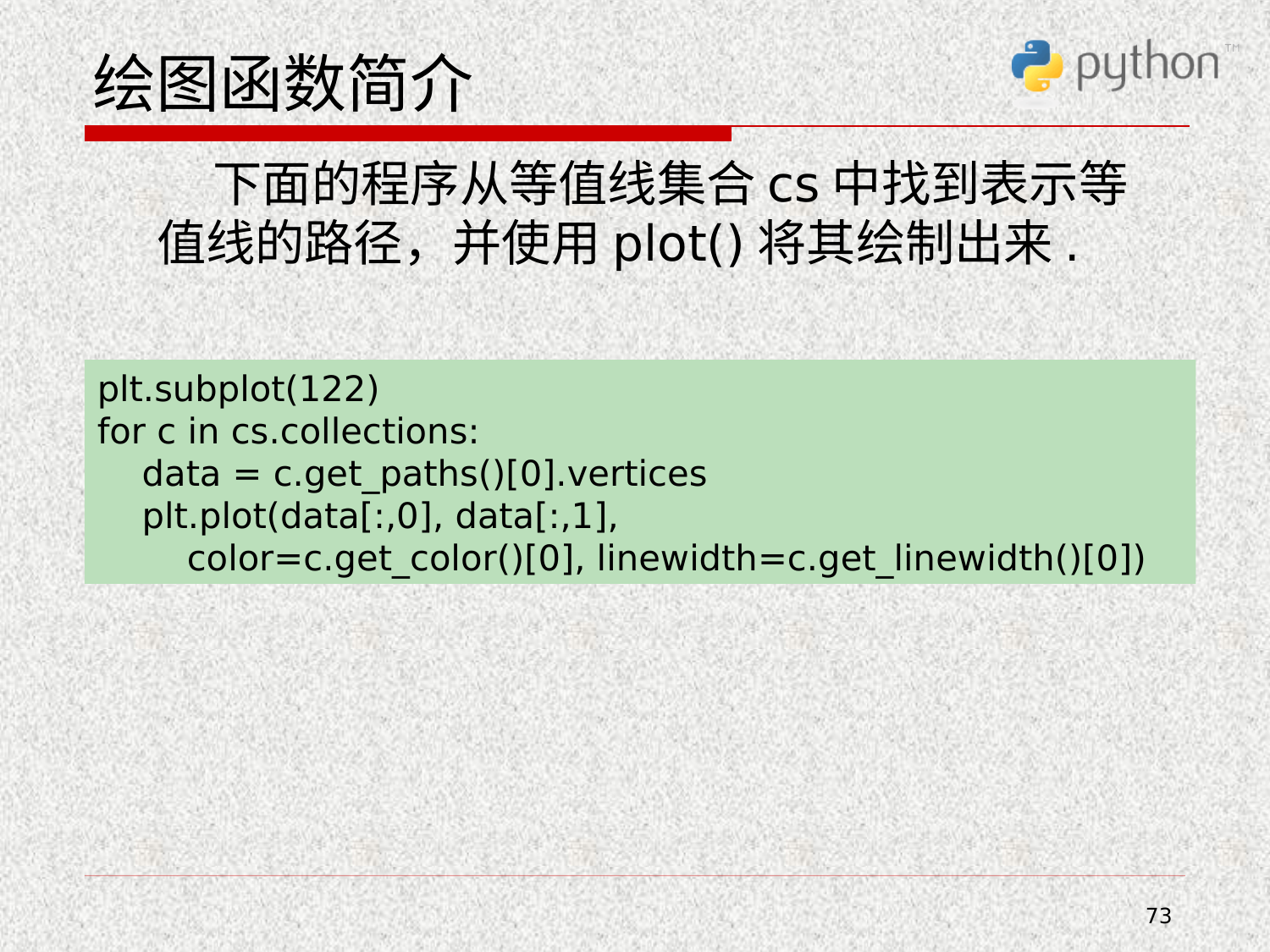

# 绘图函数简介
          下面的程序从等值线集合cs中找到表示等值线的路径，并使用plot()将其绘制出来.
plt.subplot(122)
for c in cs.collections:
    data = c.get_paths()[0].vertices
    plt.plot(data[:,0], data[:,1],
        color=c.get_color()[0], linewidth=c.get_linewidth()[0])
73